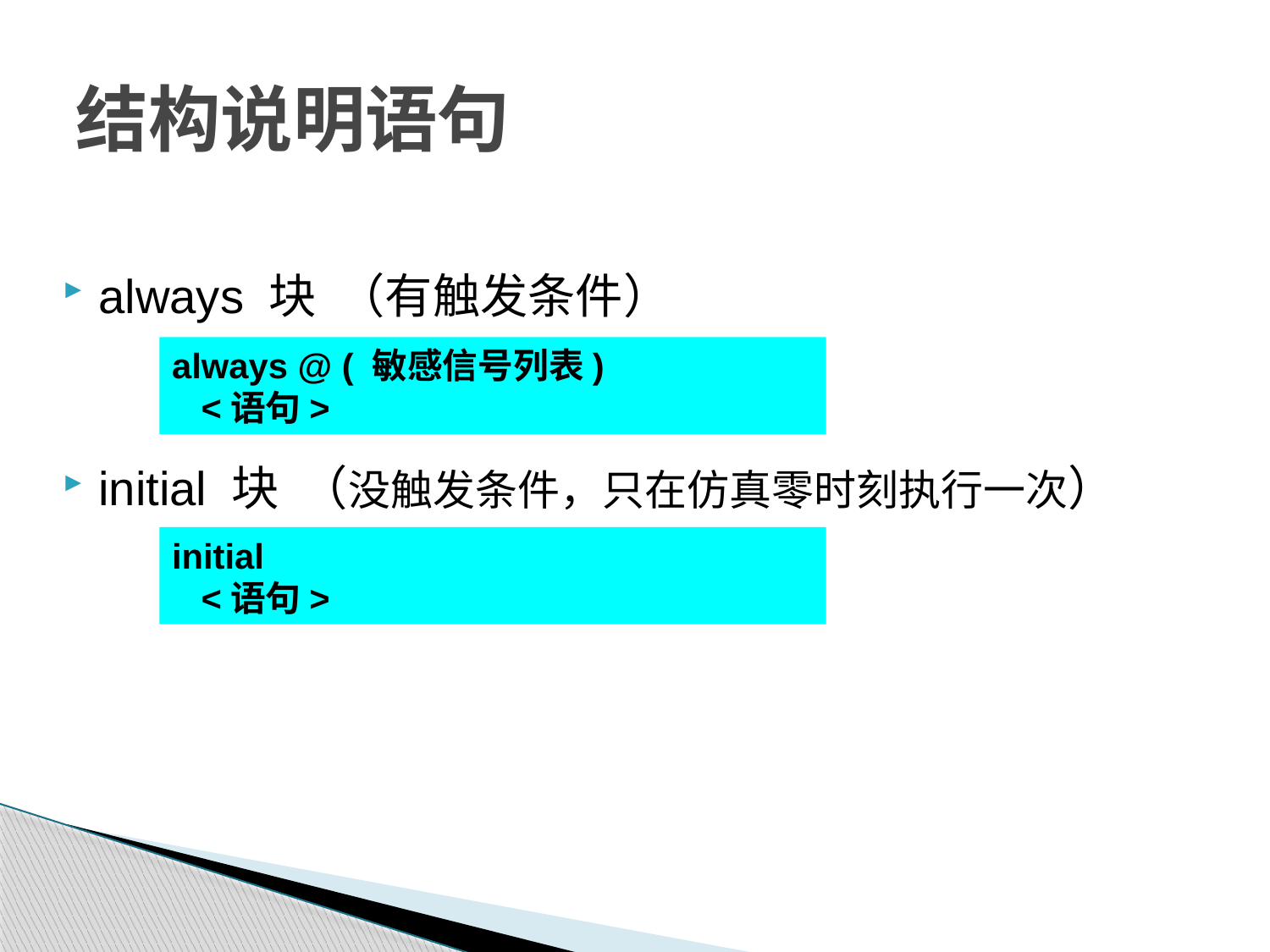

# 结构说明语句
always 块  （有触发条件）

initial 块  （没触发条件，只在仿真零时刻执行一次）

always @ ( 敏感信号列表)
   <语句>
initial
   <语句>